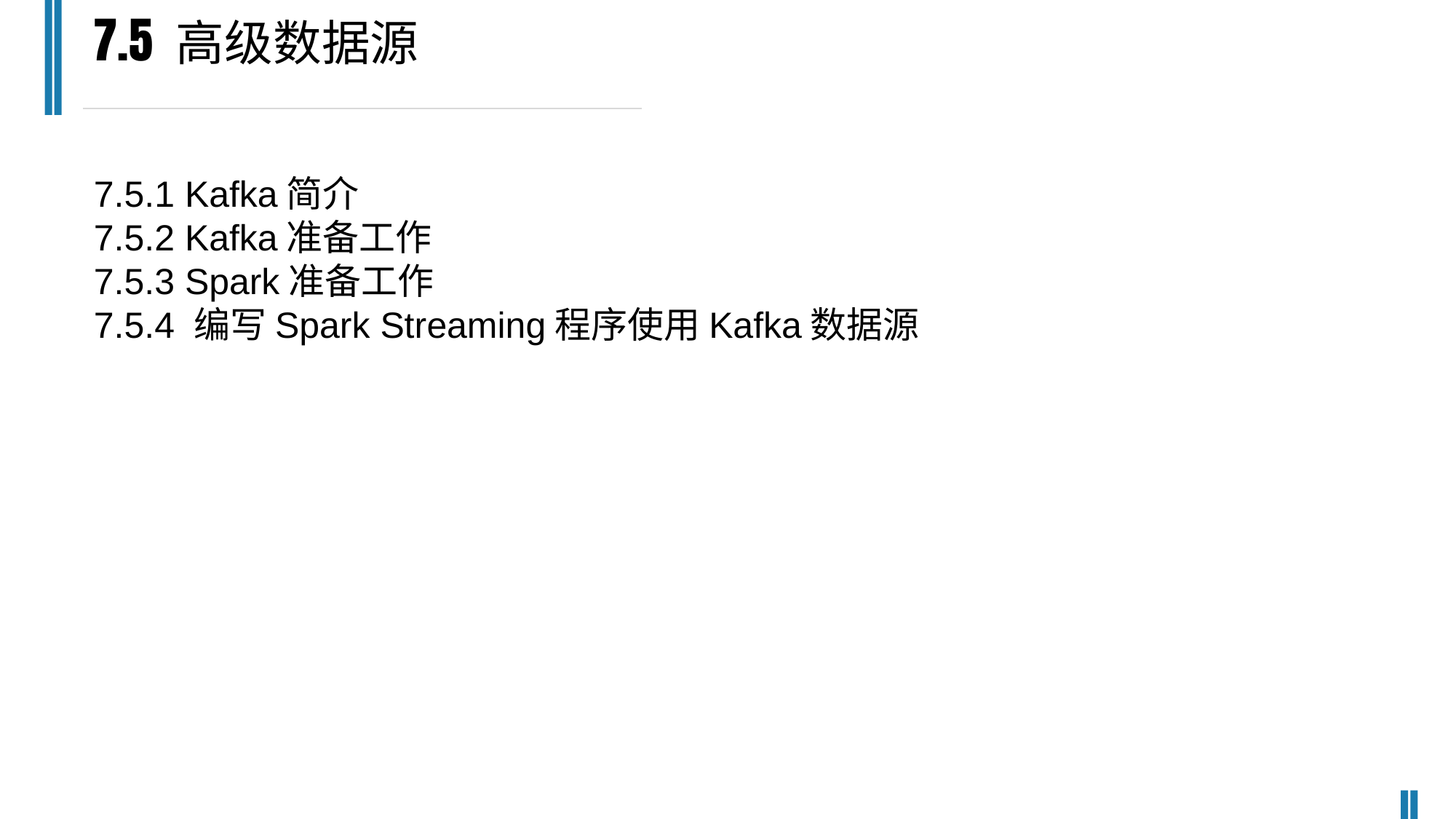

7.5 高级数据源

7.5.1 Kafka简介
7.5.2 Kafka准备工作
7.5.3 Spark准备工作
7.5.4 编写Spark Streaming程序使用Kafka数据源